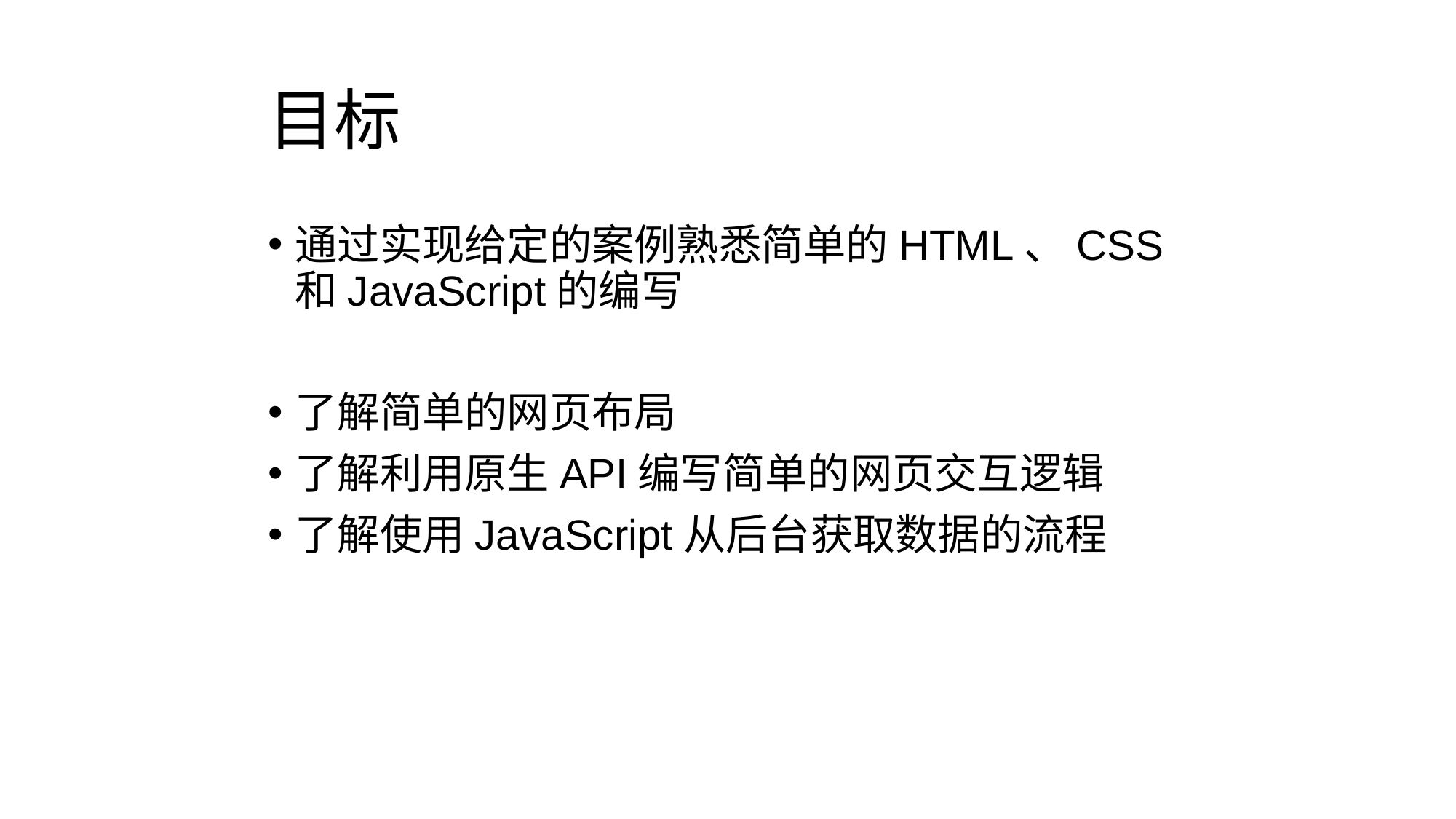

# 目标
通过实现给定的案例熟悉简单的HTML、CSS和JavaScript的编写

了解简单的网页布局
了解利用原生API编写简单的网页交互逻辑
了解使用JavaScript从后台获取数据的流程